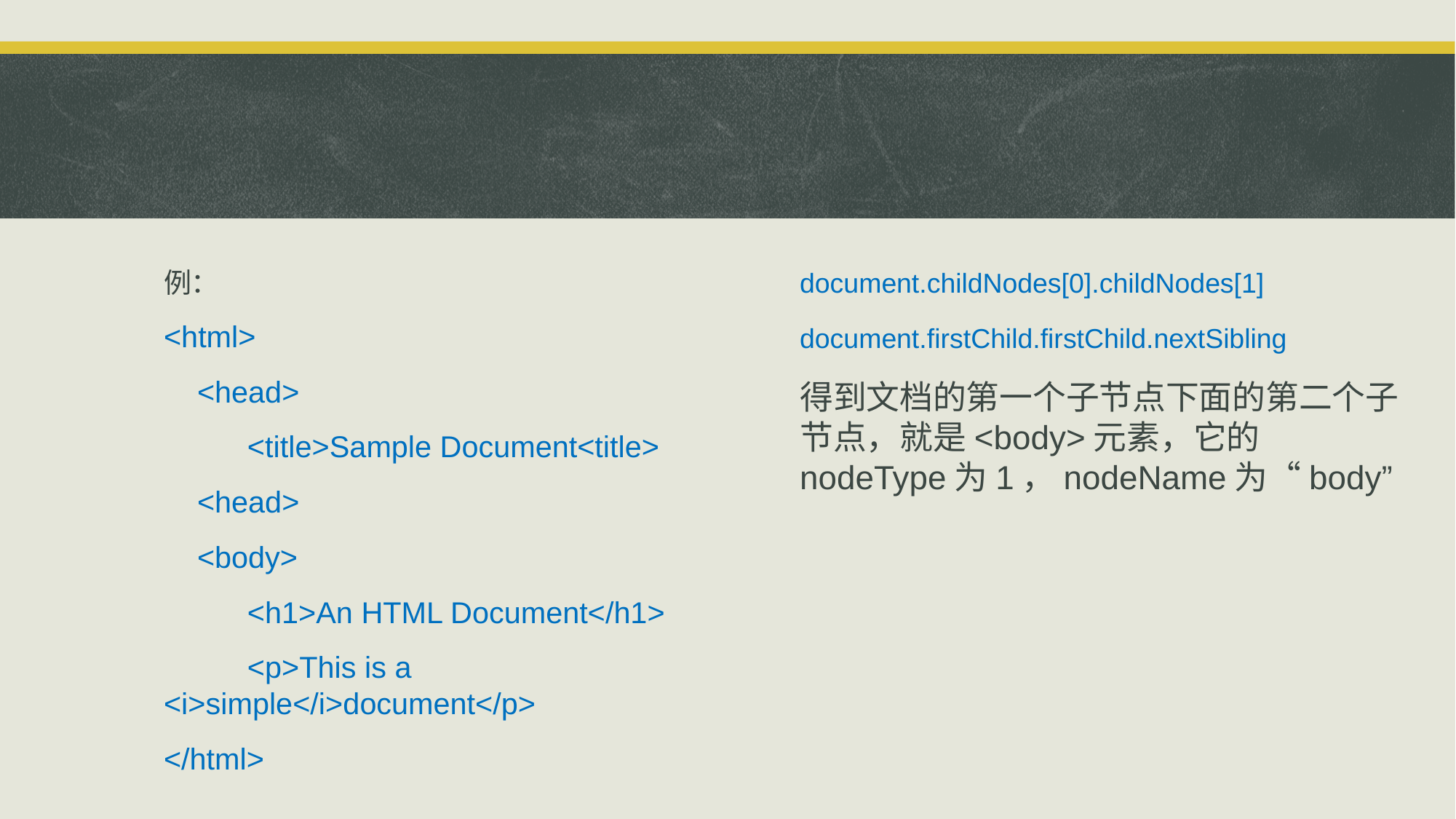

例：
<html>
    <head>
          <title>Sample Document<title>
    <head>
    <body>
          <h1>An HTML Document</h1>
          <p>This is a <i>simple</i>document</p>
</html>

document.childNodes[0].childNodes[1]
document.firstChild.firstChild.nextSibling
得到文档的第一个子节点下面的第二个子节点，就是<body>元素，它的nodeType为1，nodeName为“body”